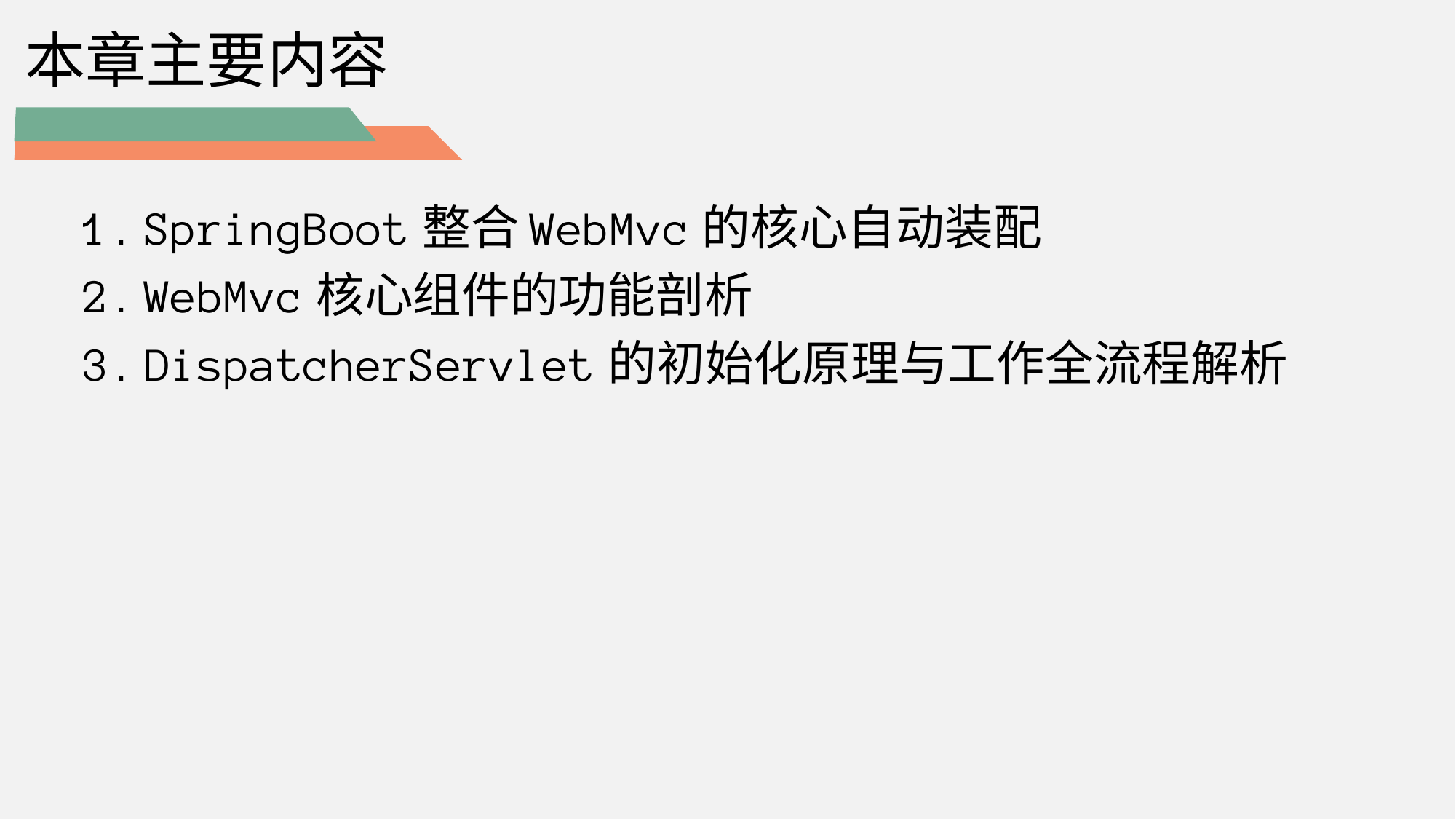

本章主要内容

SpringBoot整合WebMvc的核心自动装配
WebMvc核心组件的功能剖析
DispatcherServlet的初始化原理与工作全流程解析